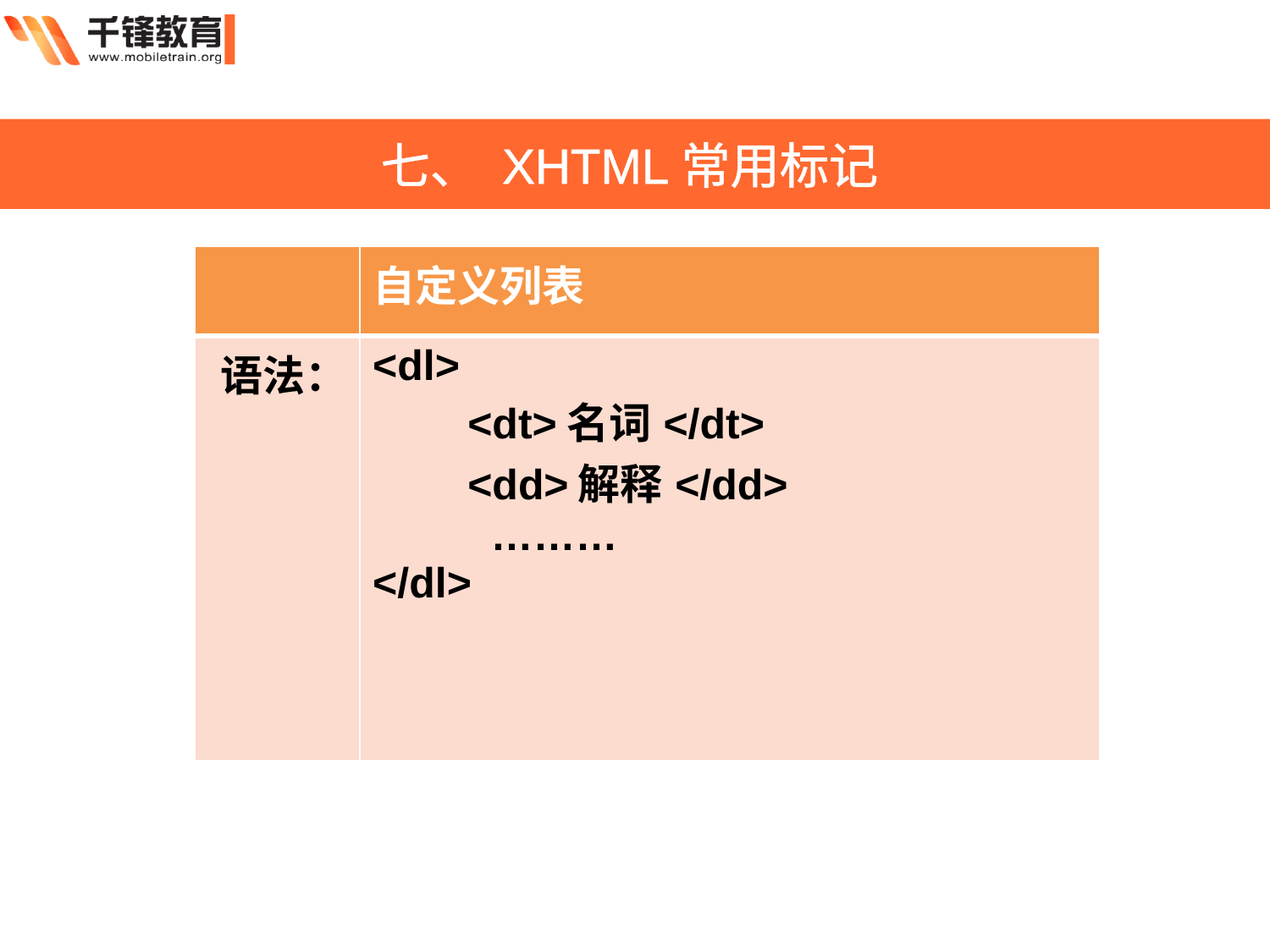

七、 XHTML常用标记
|  | 自定义列表 |
| --- | --- |
| 语法： | <dl> <dt>名词</dt> <dd>解释</dd> ……… </dl> |